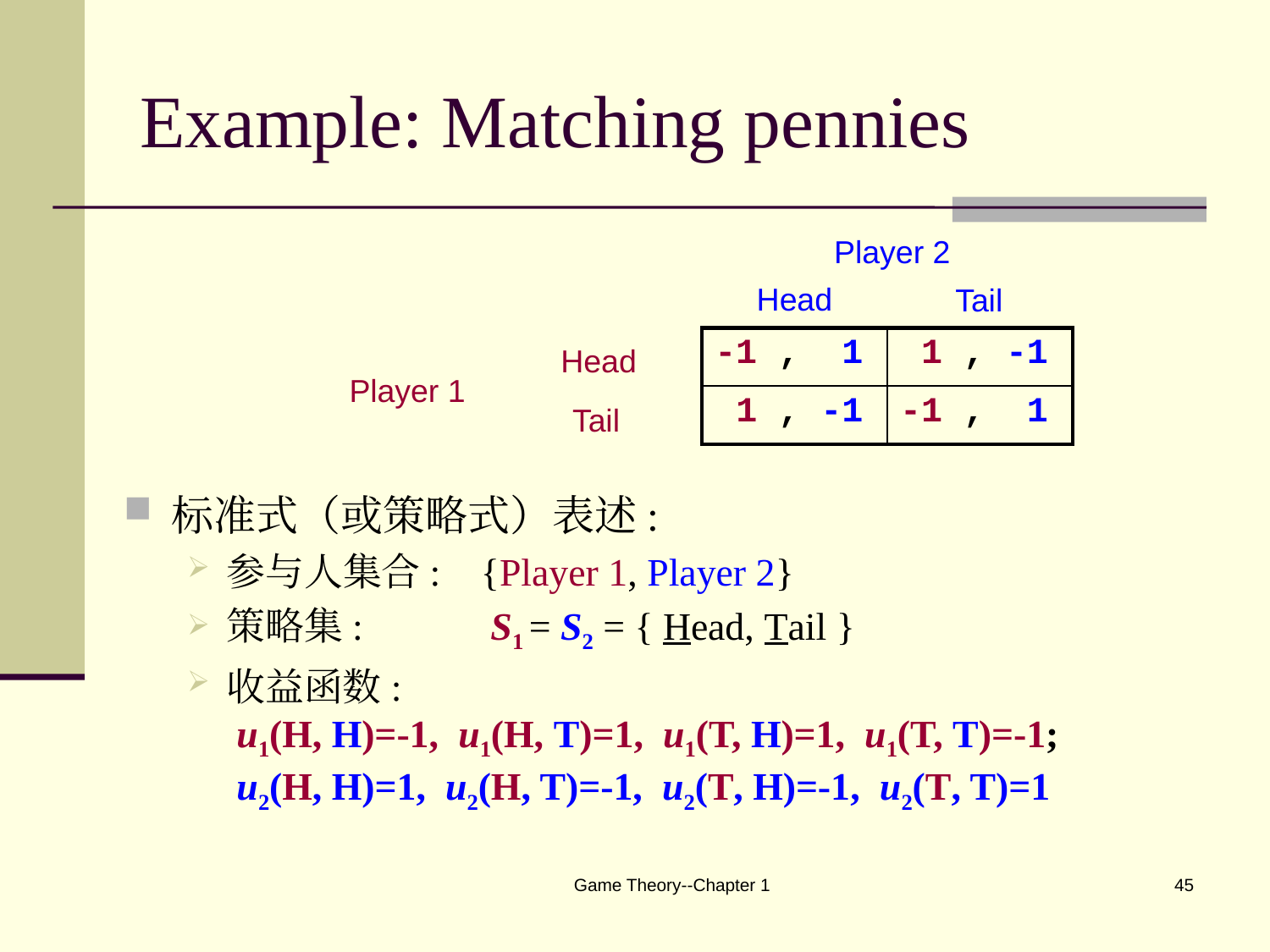

# Example: Matching pennies
Player 2
Player 1
Head
Tail
Head
Tail
| -1 , 1 | 1 , -1 |
| --- | --- |
| 1 , -1 | -1 , 1 |
标准式（或策略式）表述:
参与人集合:	{Player 1, Player 2}
策略集:	 S1 = S2 = { Head, Tail }
收益函数:
 u1(H, H)=-1,  u1(H, T)=1,  u1(T, H)=1,  u1(T, T)=-1;
 u2(H, H)=1,  u2(H, T)=-1,  u2(T, H)=-1,  u2(T, T)=1

Game Theory--Chapter 1
45